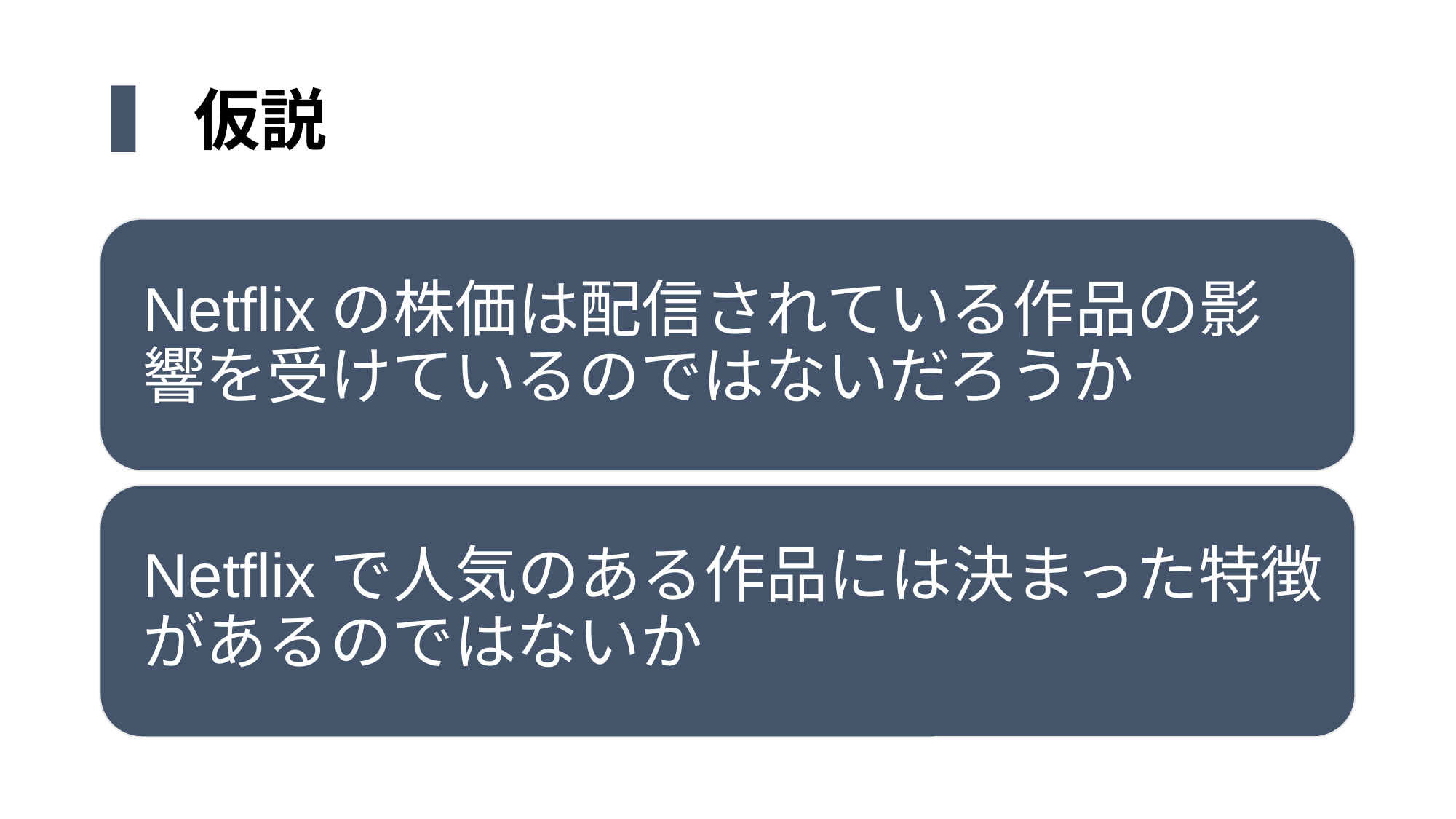

# ▍仮説
Netflixの株価は配信されている作品の影響を受けているのではないだろうか
Netflixで人気のある作品には決まった特徴があるのではないか